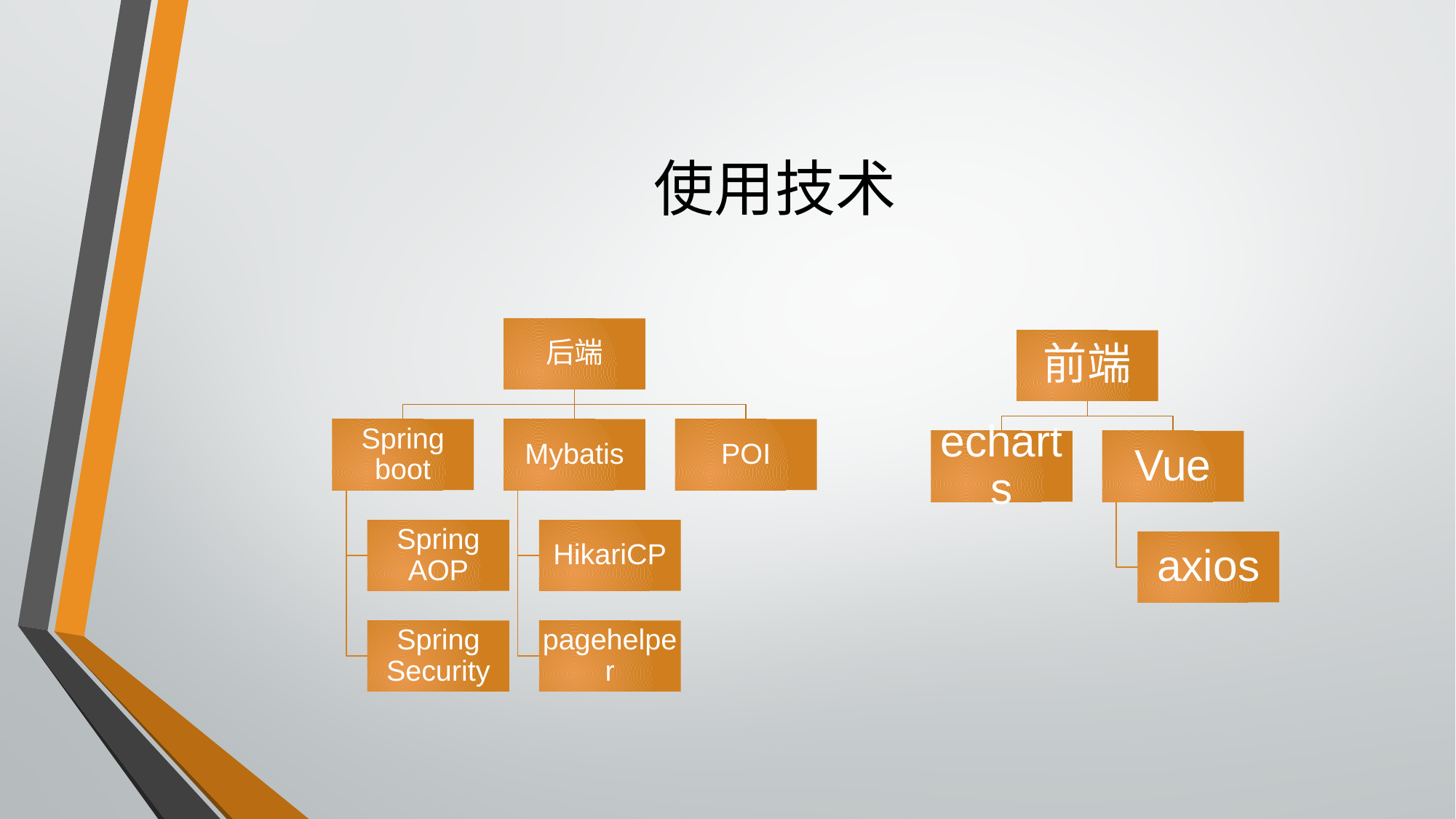

# 使用技术
后端
Spring boot
Spring AOP
Spring Security
Mybatis
HikariCP
pagehelper
POI
前端
echarts
Vue
axios